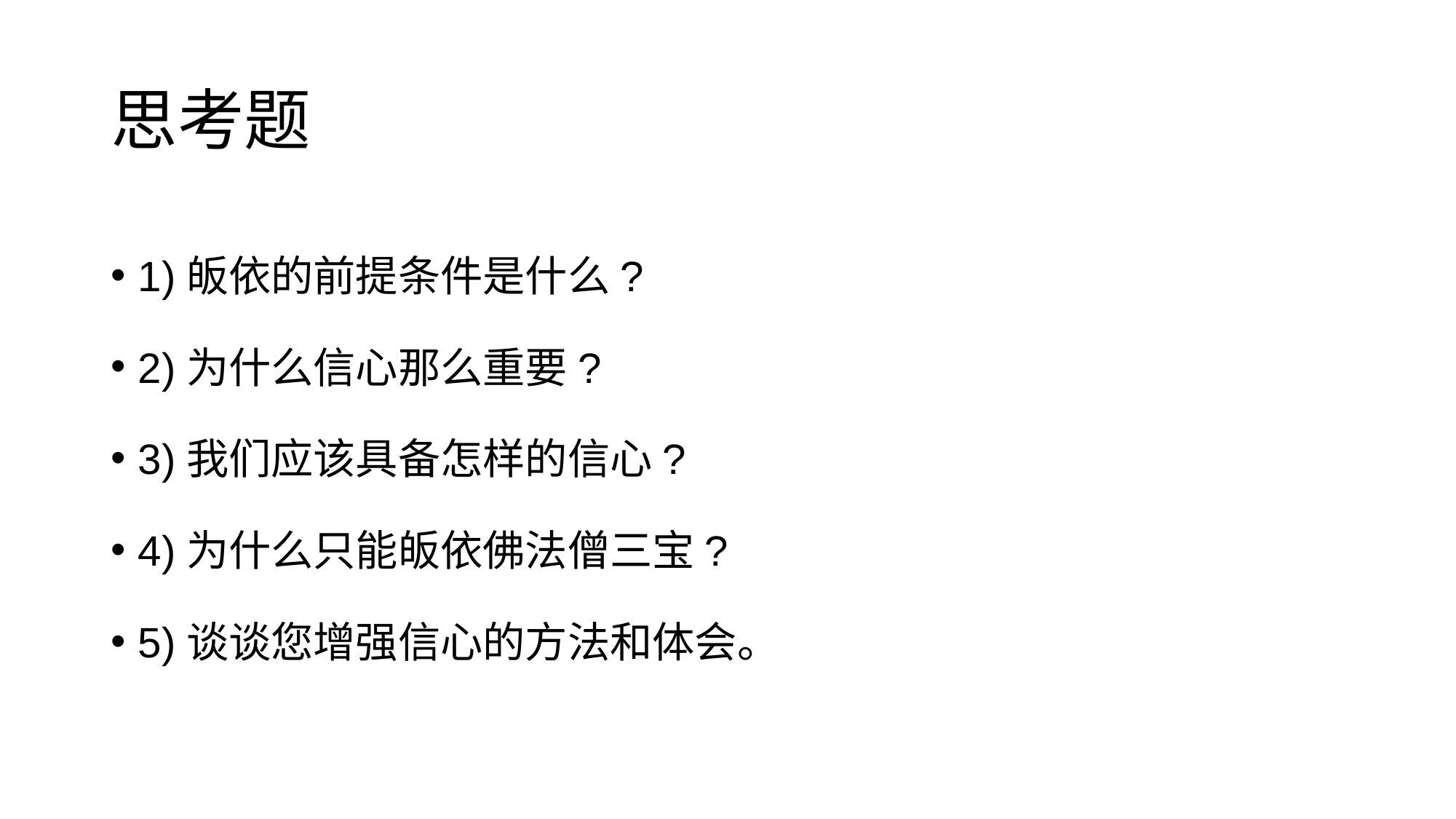

# 思考题
1)皈依的前提条件是什么?
2)为什么信心那么重要?
3)我们应该具备怎样的信心?
4)为什么只能皈依佛法僧三宝?
5)谈谈您增强信心的方法和体会。